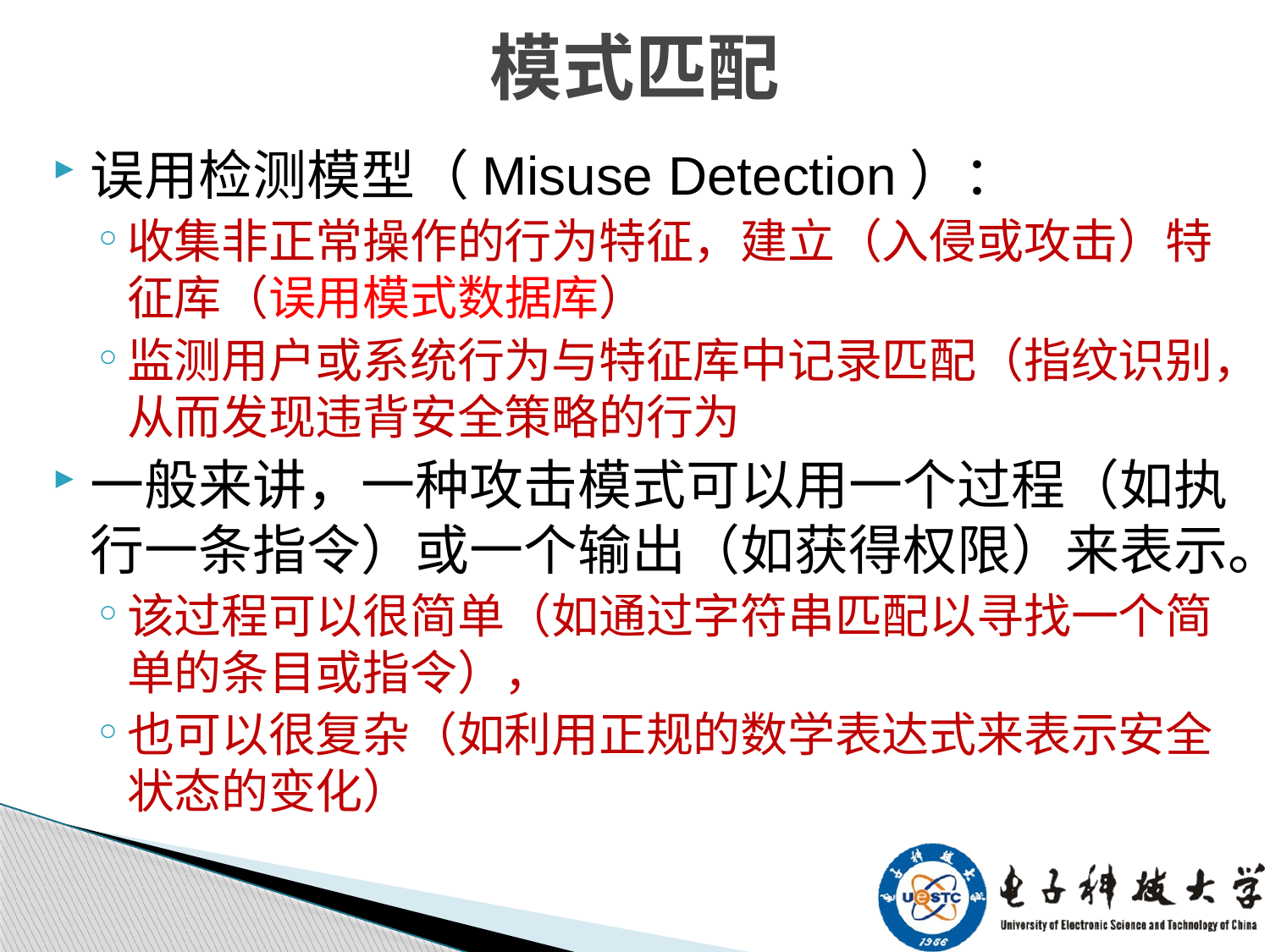

# 模式匹配
误用检测模型（Misuse Detection）：
收集非正常操作的行为特征，建立（入侵或攻击）特征库（误用模式数据库）
监测用户或系统行为与特征库中记录匹配（指纹识别，从而发现违背安全策略的行为
一般来讲，一种攻击模式可以用一个过程（如执行一条指令）或一个输出（如获得权限）来表示。
该过程可以很简单（如通过字符串匹配以寻找一个简单的条目或指令），
也可以很复杂（如利用正规的数学表达式来表示安全状态的变化）